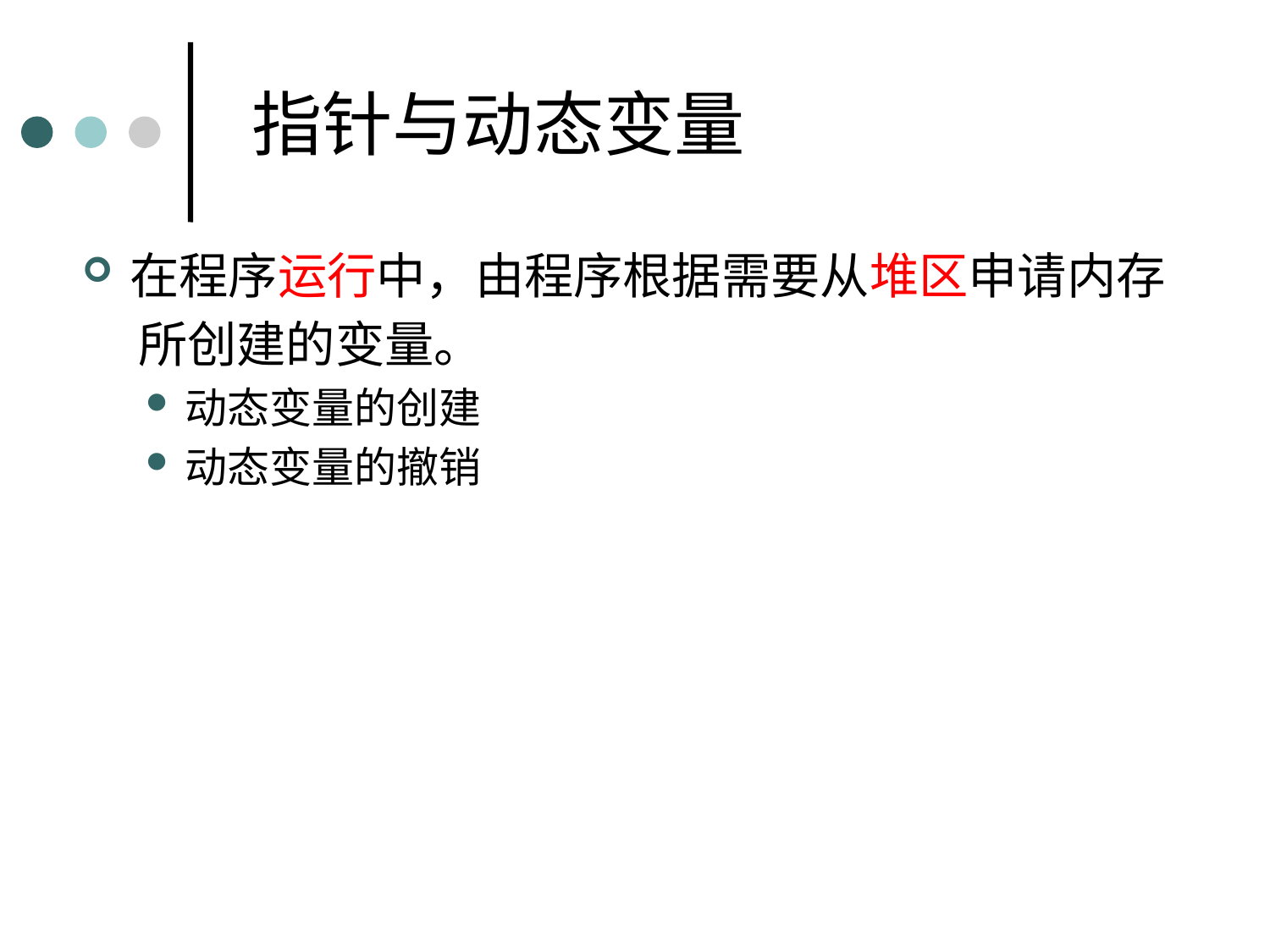

指针与动态变量
在程序运行中，由程序根据需要从堆区申请内存
    所创建的变量。
动态变量的创建
动态变量的撤销